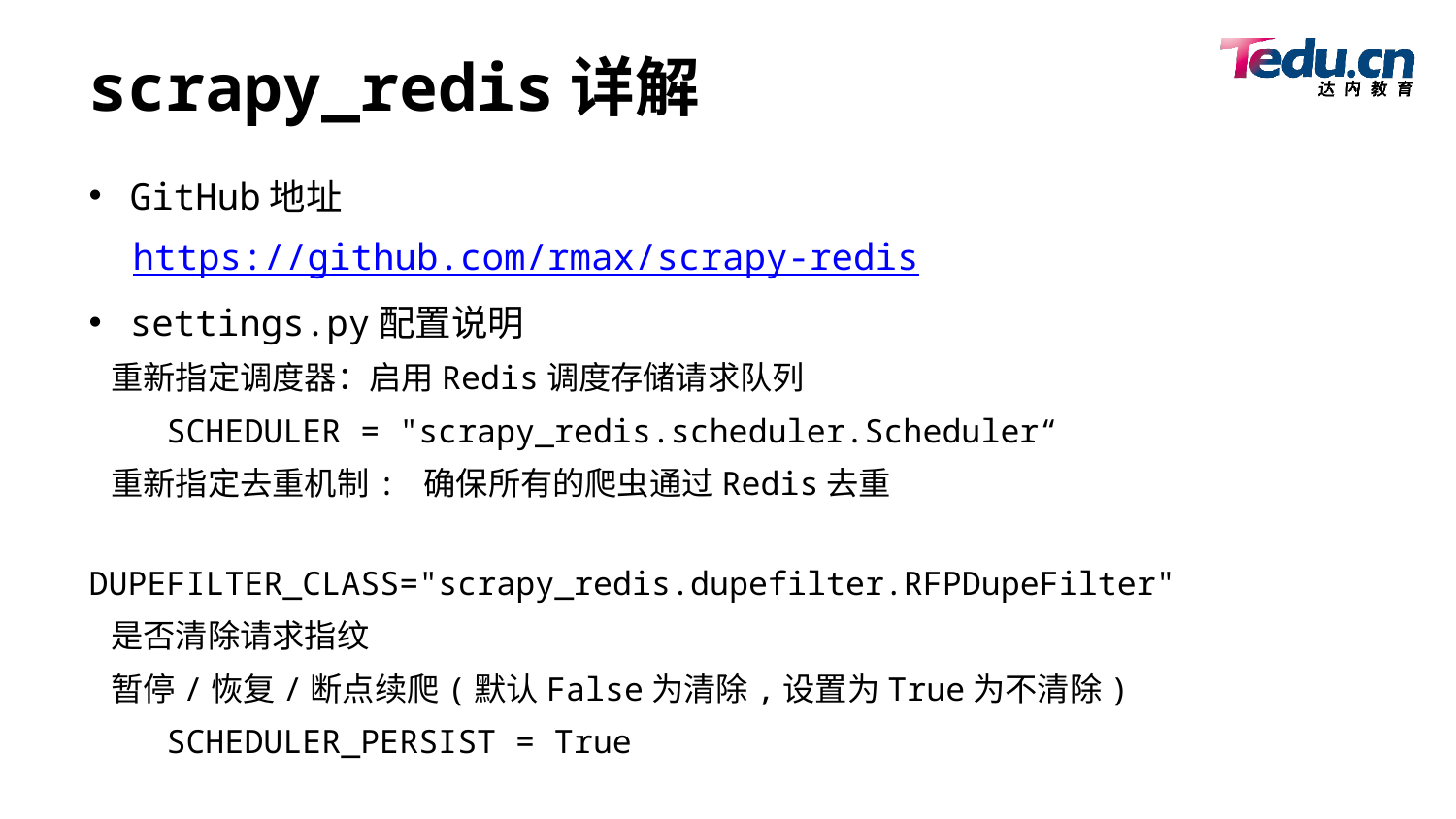

# scrapy_redis详解
GitHub地址
  https://github.com/rmax/scrapy-redis
settings.py配置说明
  重新指定调度器：启用Redis调度存储请求队列
    SCHEDULER = "scrapy_redis.scheduler.Scheduler“
  重新指定去重机制: 确保所有的爬虫通过Redis去重
   DUPEFILTER_CLASS="scrapy_redis.dupefilter.RFPDupeFilter"
  是否清除请求指纹
  暂停/恢复/断点续爬(默认False为清除,设置为True为不清除)
    SCHEDULER_PERSIST = True